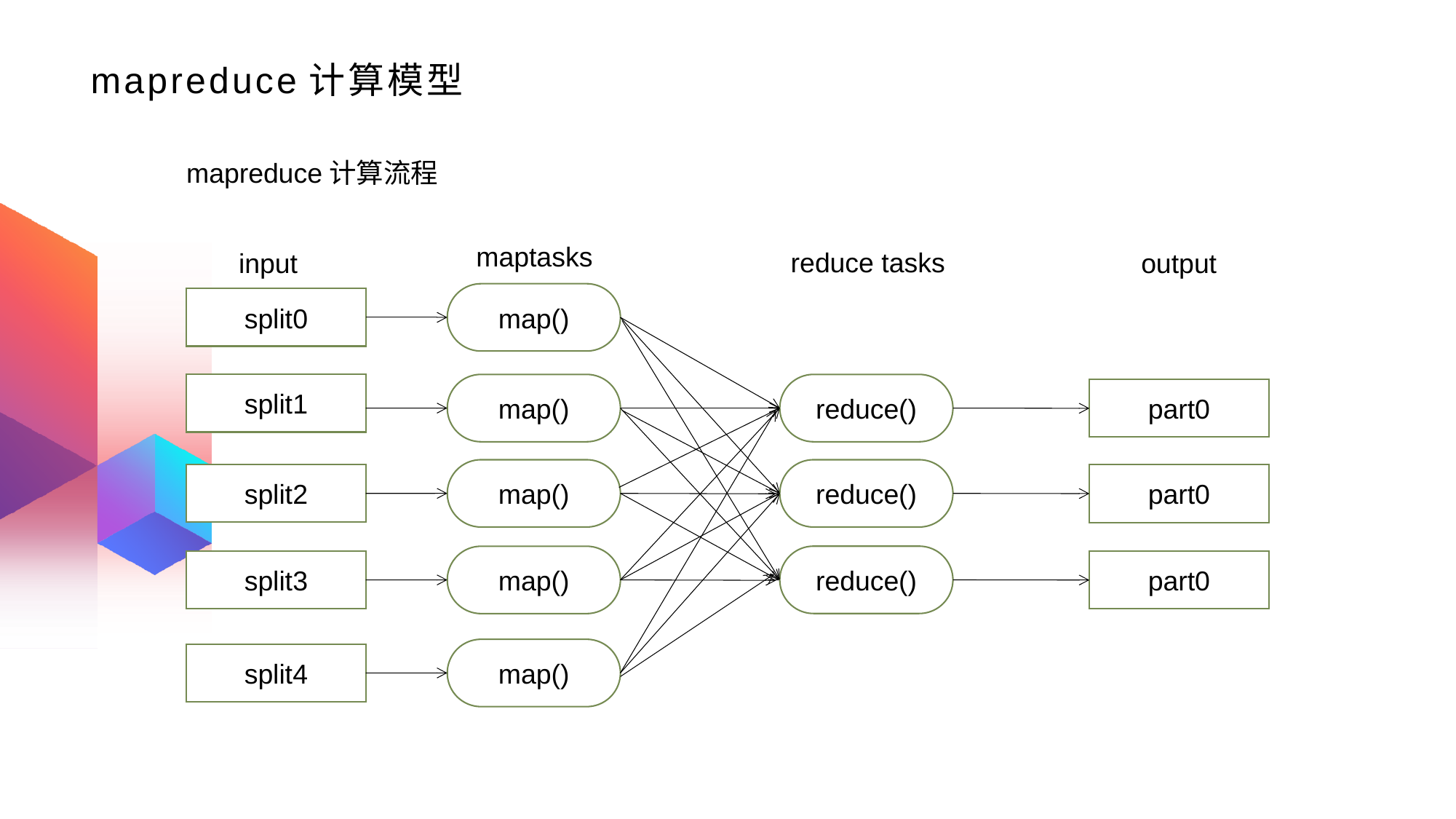

# mapreduce计算模型
mapreduce计算流程
maptasks
reduce tasks
input
output
map()
split0
split1
map()
reduce()
part0
map()
reduce()
split2
part0
reduce()
map()
split3
part0
map()
split4